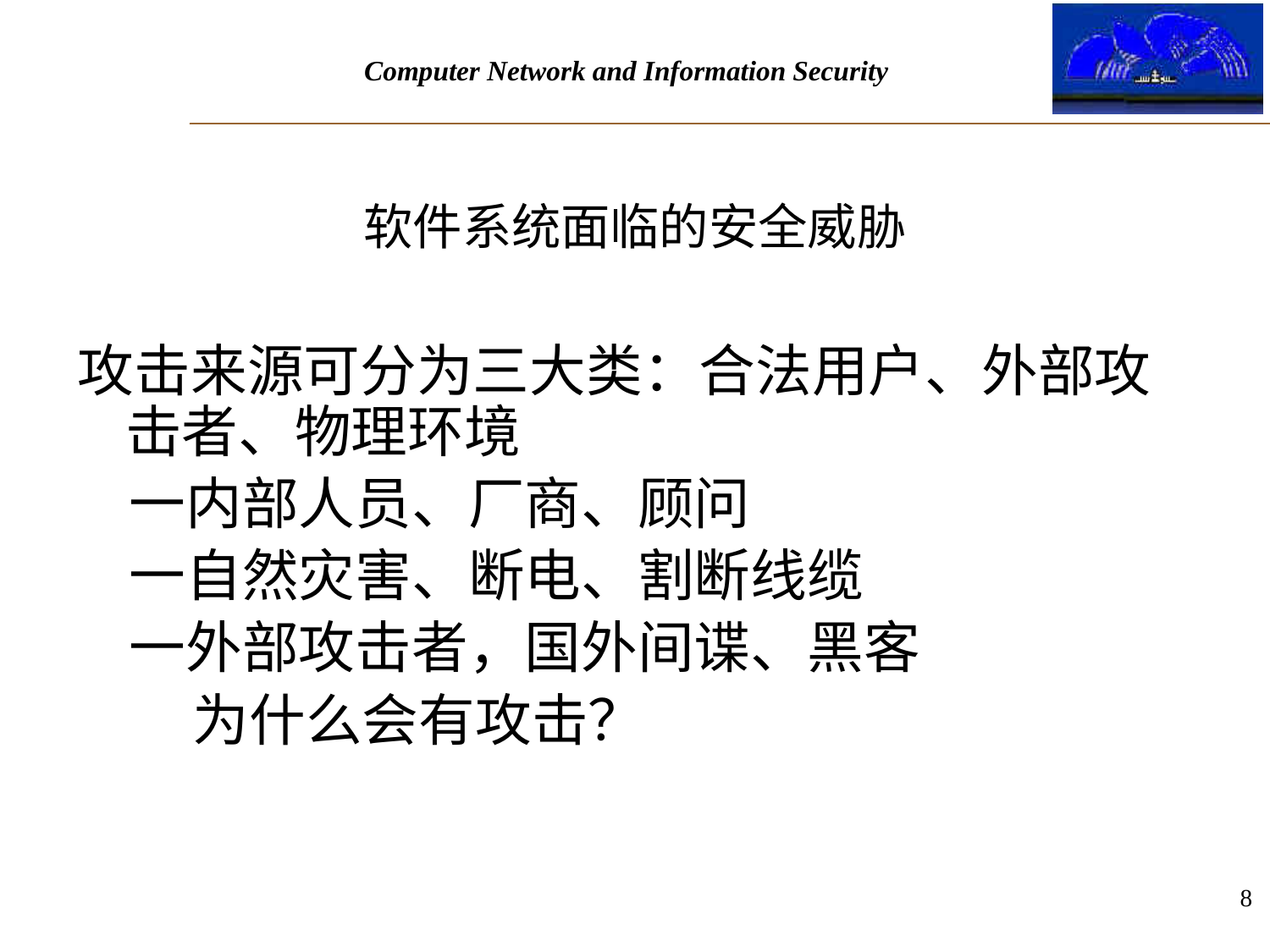

# 软件系统面临的安全威胁
攻击来源可分为三大类：合法用户、外部攻击者、物理环境
   一内部人员、厂商、顾问
   一自然灾害、断电、割断线缆
   一外部攻击者，国外间谍、黑客
        为什么会有攻击？
8